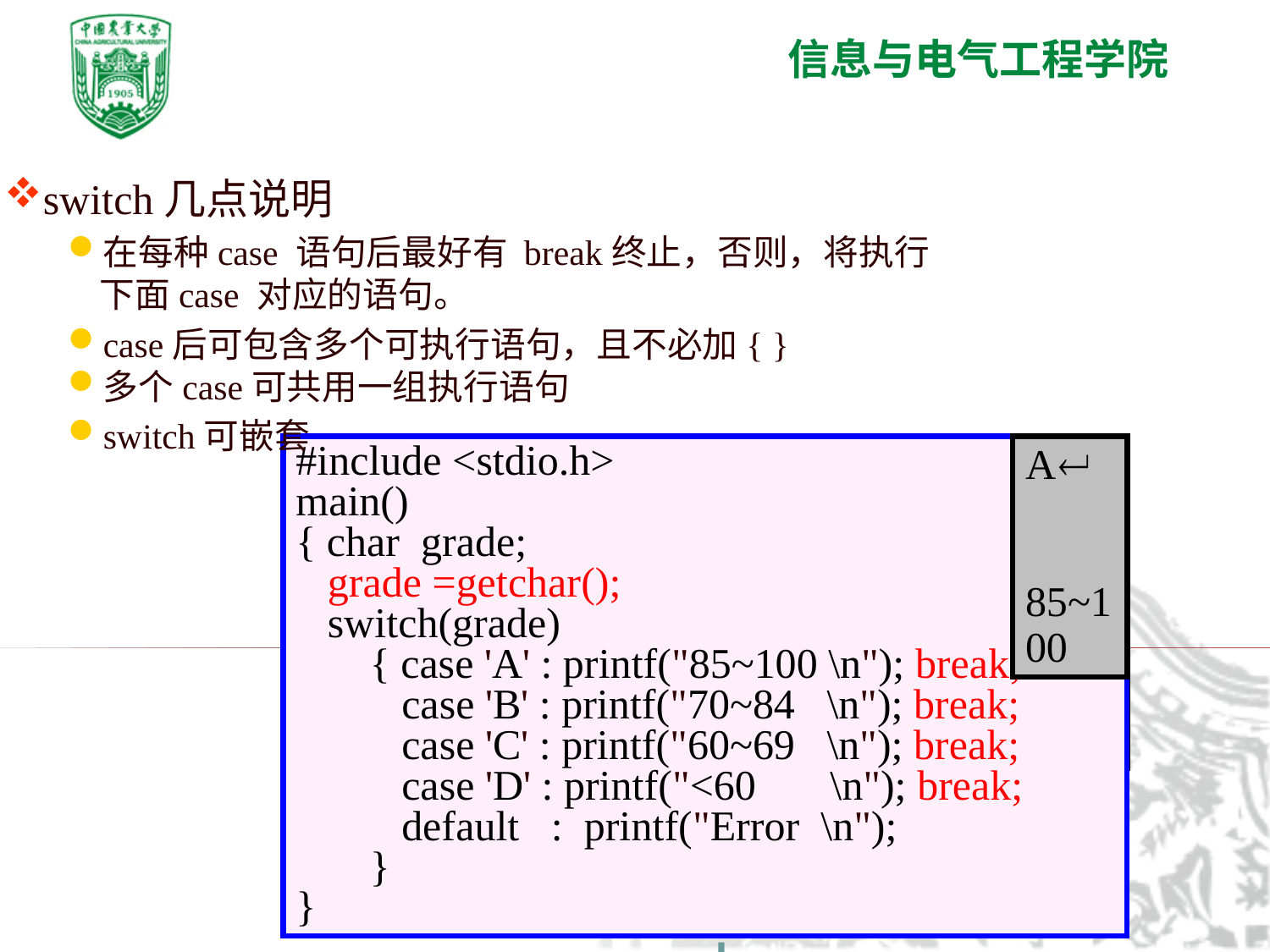

switch几点说明
在每种case 语句后最好有 break终止，否则，将执行下面case 对应的语句。
case后可包含多个可执行语句，且不必加{ }
多个case可共用一组执行语句
switch可嵌套
#include <stdio.h>
main()
{ char  grade;
   grade =getchar();
   switch(grade)
       { case ‘A’ : printf(“85~100 \n”);
          case ‘B’ : printf(“70~84   \n”);
          case ‘C’ : printf(“60~69   \n”);
          case ‘D’ : printf(“<60       \n”);
          default   :  printf(“Error  \n”);
       }
}
#include <stdio.h>
main()
{ char  grade;
   grade =getchar();
   switch(grade)
       { case 'A' : printf("85~100 \n"); break;
          case 'B' : printf("70~84   \n"); break;
          case 'C' : printf("60~69   \n"); break;
          case 'D' : printf("<60       \n"); break;
          default   :  printf("Error  \n");
       }
}
A↵
85~100
70~84
60~69
<60
Error
A↵
85~100